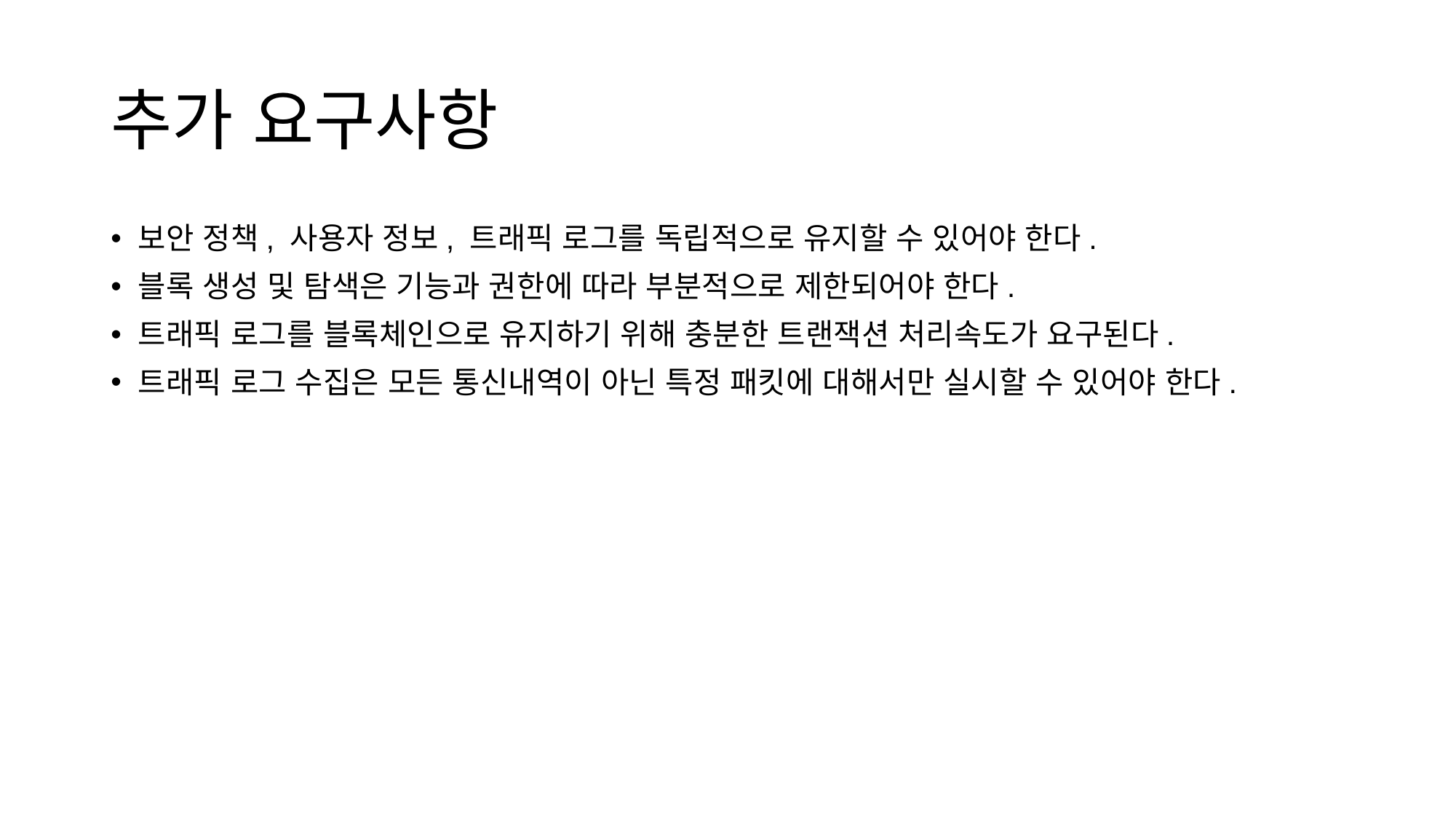

# 추가 요구사항
보안 정책, 사용자 정보, 트래픽 로그를 독립적으로 유지할 수 있어야 한다.
블록 생성 및 탐색은 기능과 권한에 따라 부분적으로 제한되어야 한다.
트래픽 로그를 블록체인으로 유지하기 위해 충분한 트랜잭션 처리속도가 요구된다.
트래픽 로그 수집은 모든 통신내역이 아닌 특정 패킷에 대해서만 실시할 수 있어야 한다.